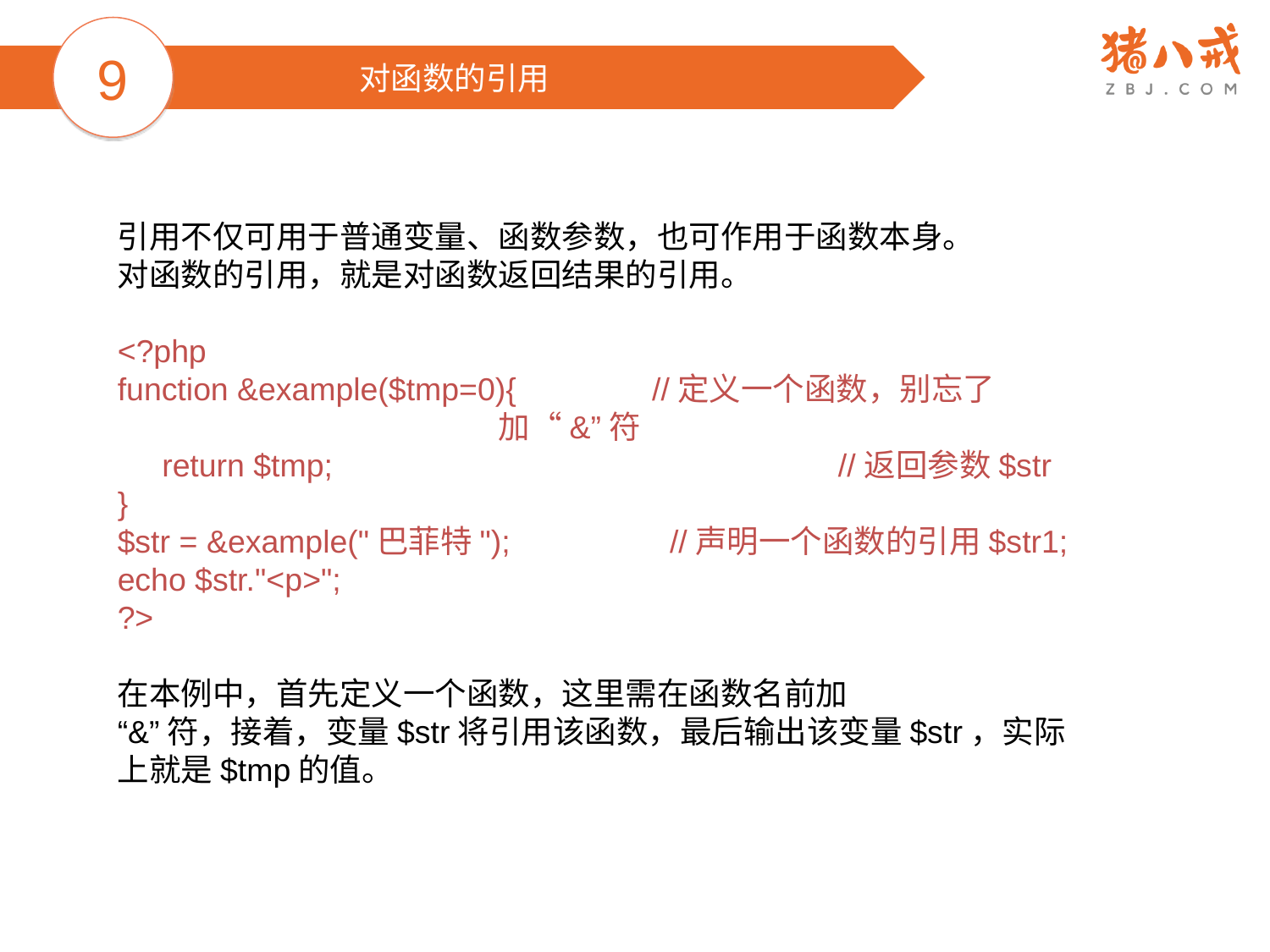

9
对函数的引用

引用不仅可用于普通变量、函数参数，也可作用于函数本身。
对函数的引用，就是对函数返回结果的引用。

<?php
function &example($tmp=0){	   //定义一个函数，别忘了					加“&”符
     return $tmp;			                        //返回参数$str
}
$str = &example("巴菲特");	     //声明一个函数的引用$str1;
echo $str."<p>";
?>

在本例中，首先定义一个函数，这里需在函数名前加
“&”符，接着，变量$str将引用该函数，最后输出该变量$str，实际
上就是$tmp的值。